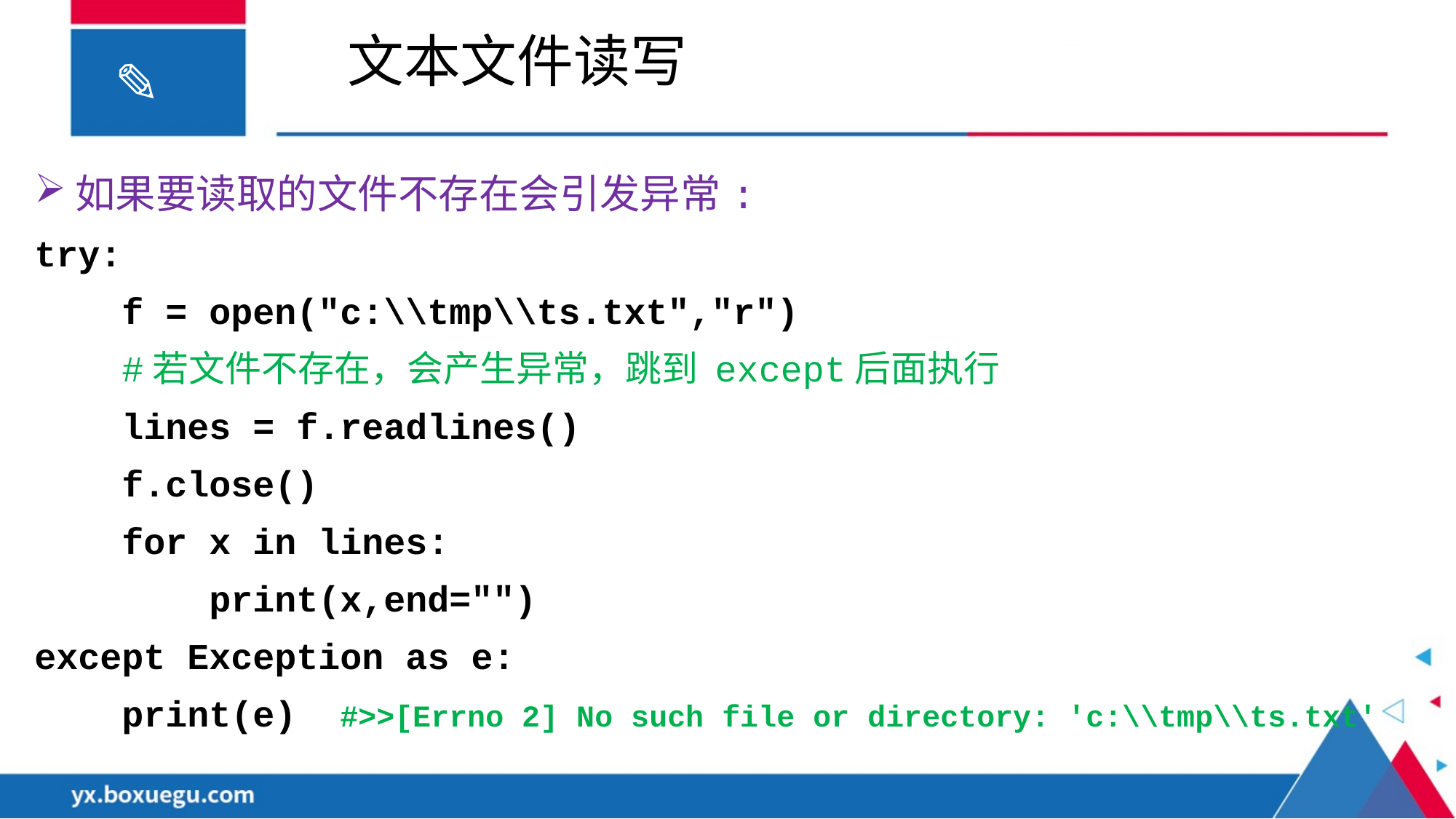

# 文本文件读写
如果要读取的文件不存在会引发异常:
try:
    f = open("c:\\tmp\\ts.txt","r")
    #若文件不存在，会产生异常，跳到 except后面执行
    lines = f.readlines()
    f.close()
    for x in lines:
        print(x,end="")
except Exception as e:
    print(e)  #>>[Errno 2] No such file or directory: 'c:\\tmp\\ts.txt'
22